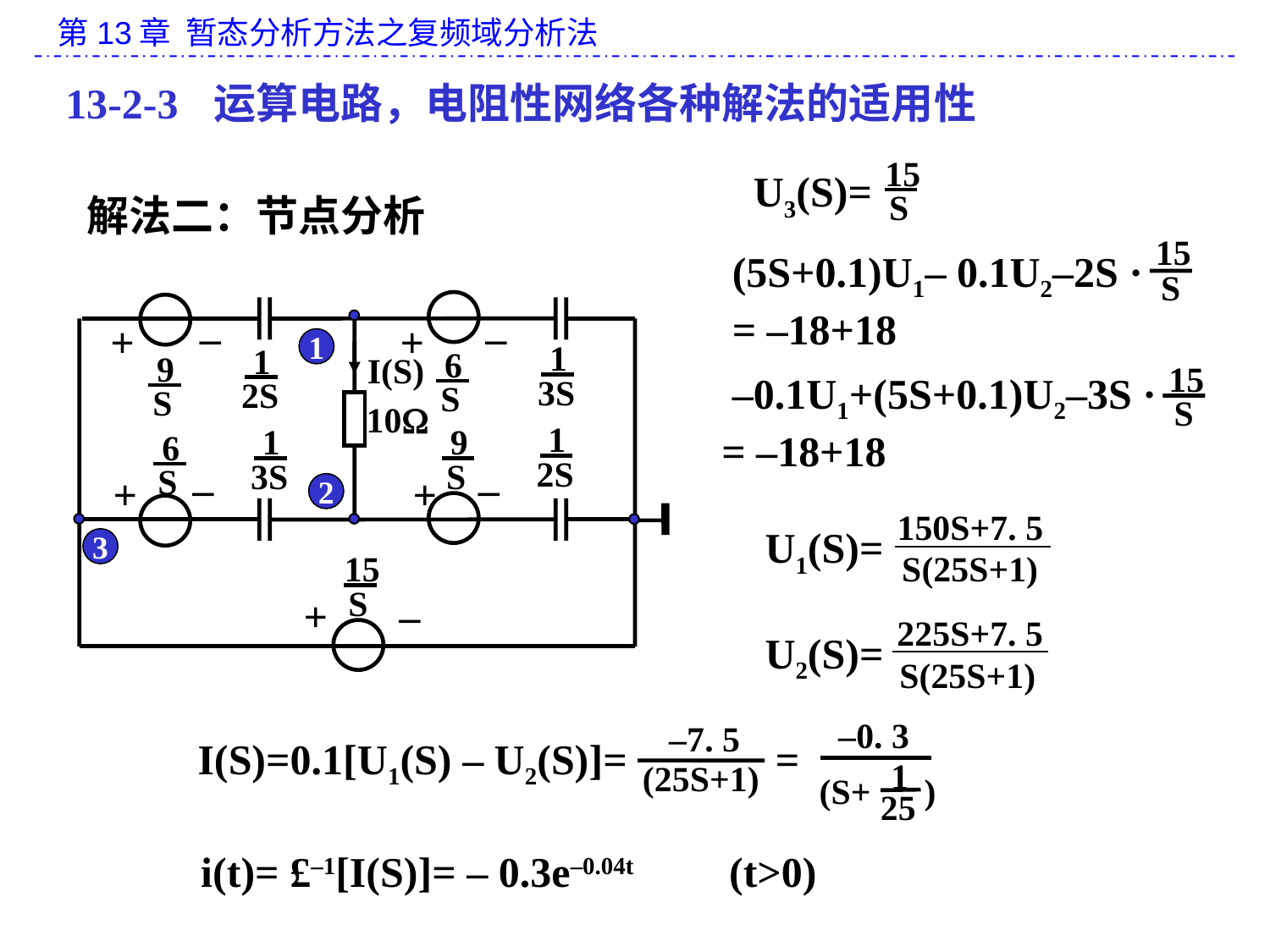

13-2-3 运算电路，电阻性网络各种解法的适用性
15
S

U3(S)=
解法二：节点分析

–
–
+
+

1
1
3S

1
2S

6
S

9
S

I(S)
10Ω

1
2S

1
3S

9
S

6
S

–
–
+
+
2

3
15
S

+
–

15
(5S+0.1)U1– 0.1U2–2S ·
= –18+18
S

15
 –0.1U1+(5S+0.1)U2–3S ·
= –18+18
S

150S+7. 5
U1(S)=
S(25S+1)

225S+7. 5
  U2(S)=
S(25S+1)

–0. 3
1

(S+      )
25

–7. 5
(25S+1)

I(S)=0.1[U1(S) – U2(S)]=              =
i(t)= £–1[I(S)]= – 0.3e–0.04t         (t>0)